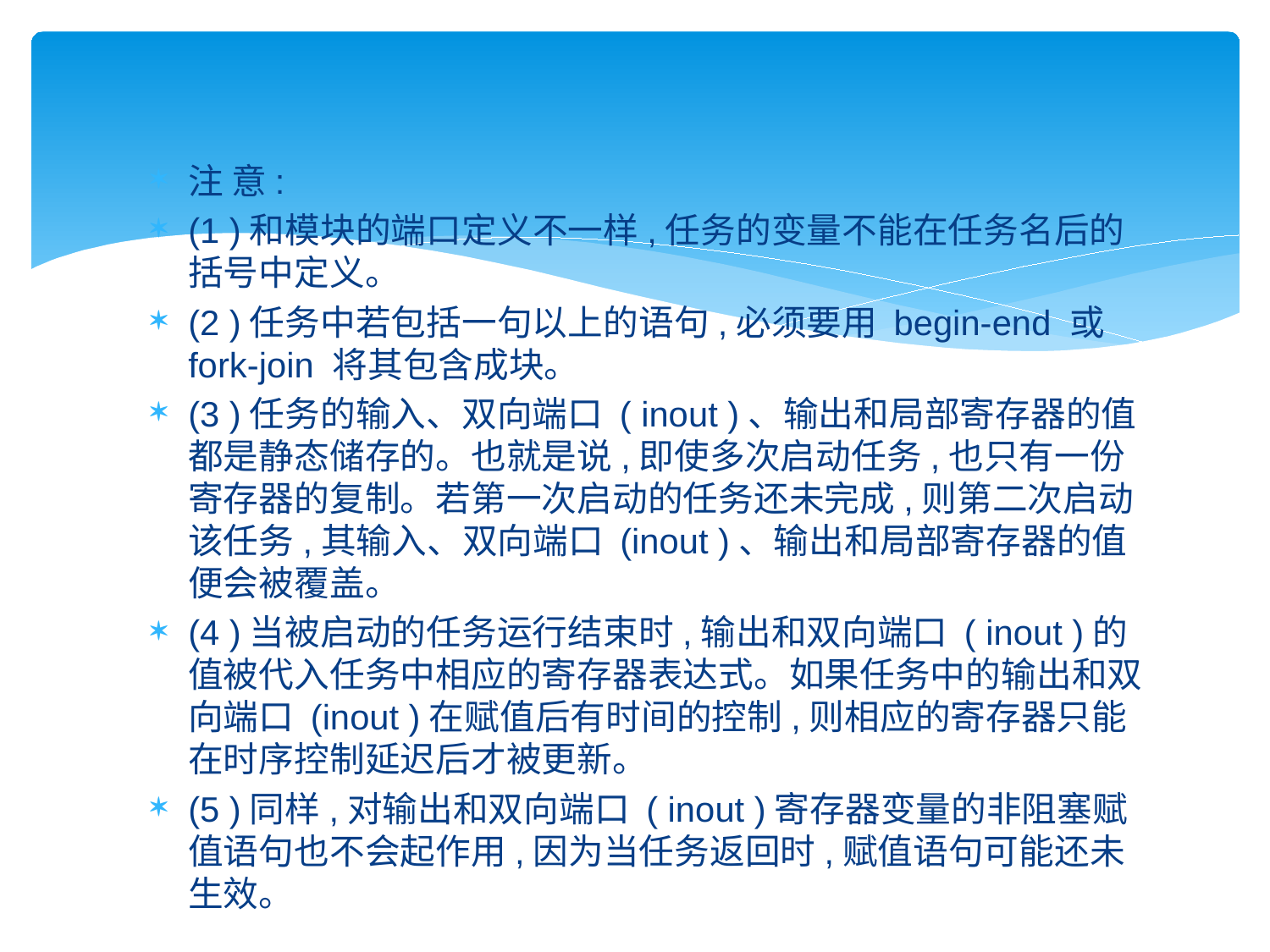

#
注 意:
(1 )和模块的端口定义不一样,任务的变量不能在任务名后的括号中定义。
(2 )任务中若包括一句以上的语句,必须要用 begin-end 或 fork-join 将其包含成块。
(3 )任务的输入、双向端口 ( inout )、输出和局部寄存器的值都是静态储存的。也就是说,即使多次启动任务,也只有一份寄存器的复制。若第一次启动的任务还未完成,则第二次启动该任务,其输入、双向端口 (inout )、输出和局部寄存器的值便会被覆盖。
(4 )当被启动的任务运行结束时,输出和双向端口 ( inout )的值被代入任务中相应的寄存器表达式。如果任务中的输出和双向端口 (inout )在赋值后有时间的控制,则相应的寄存器只能在时序控制延迟后才被更新。
(5 )同样,对输出和双向端口 ( inout )寄存器变量的非阻塞赋值语句也不会起作用,因为当任务返回时,赋值语句可能还未生效。